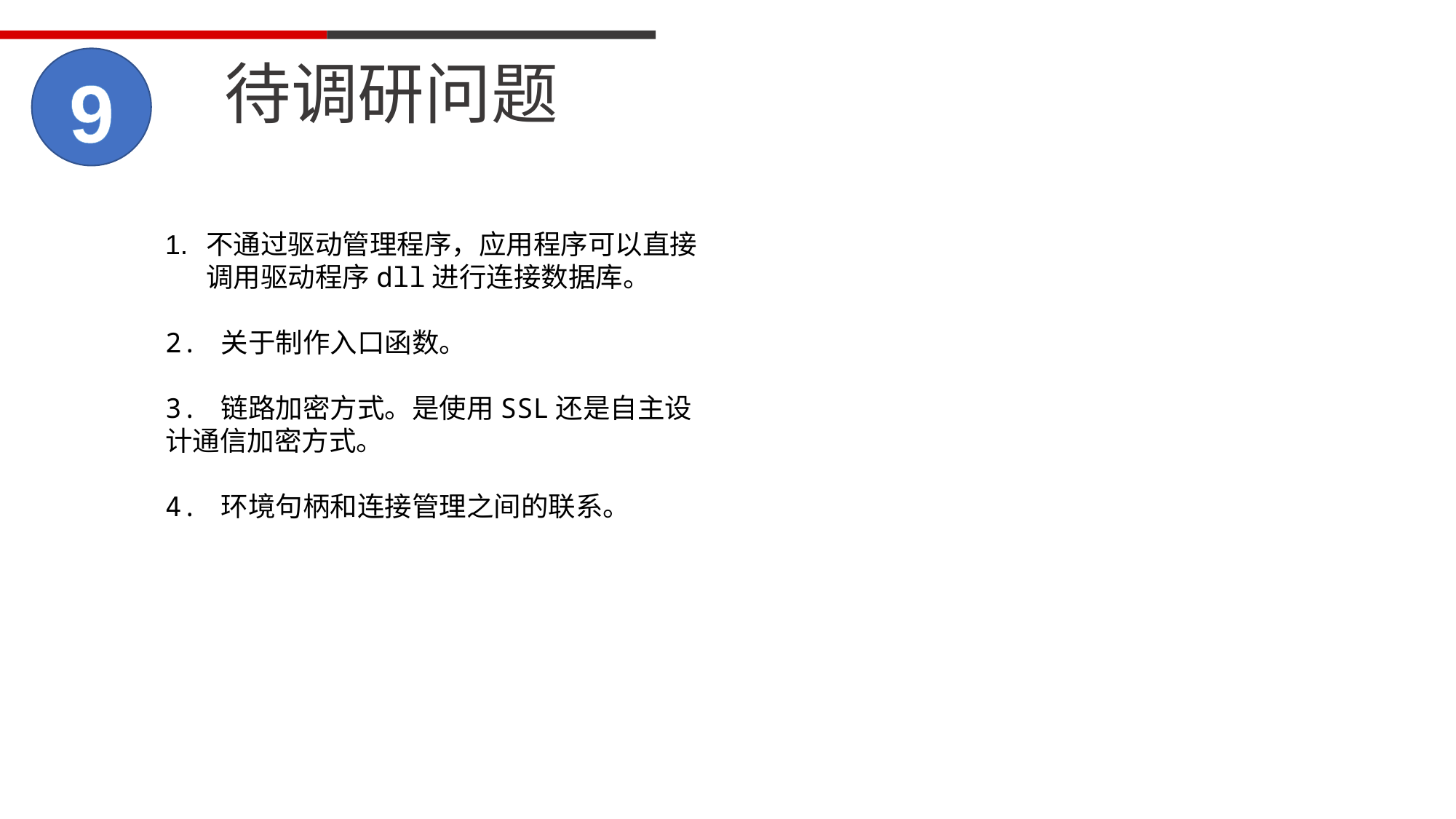

待调研问题

9
不通过驱动管理程序，应用程序可以直接调用驱动程序dll进行连接数据库。

2. 关于制作入口函数。

3. 链路加密方式。是使用SSL还是自主设计通信加密方式。

4. 环境句柄和连接管理之间的联系。